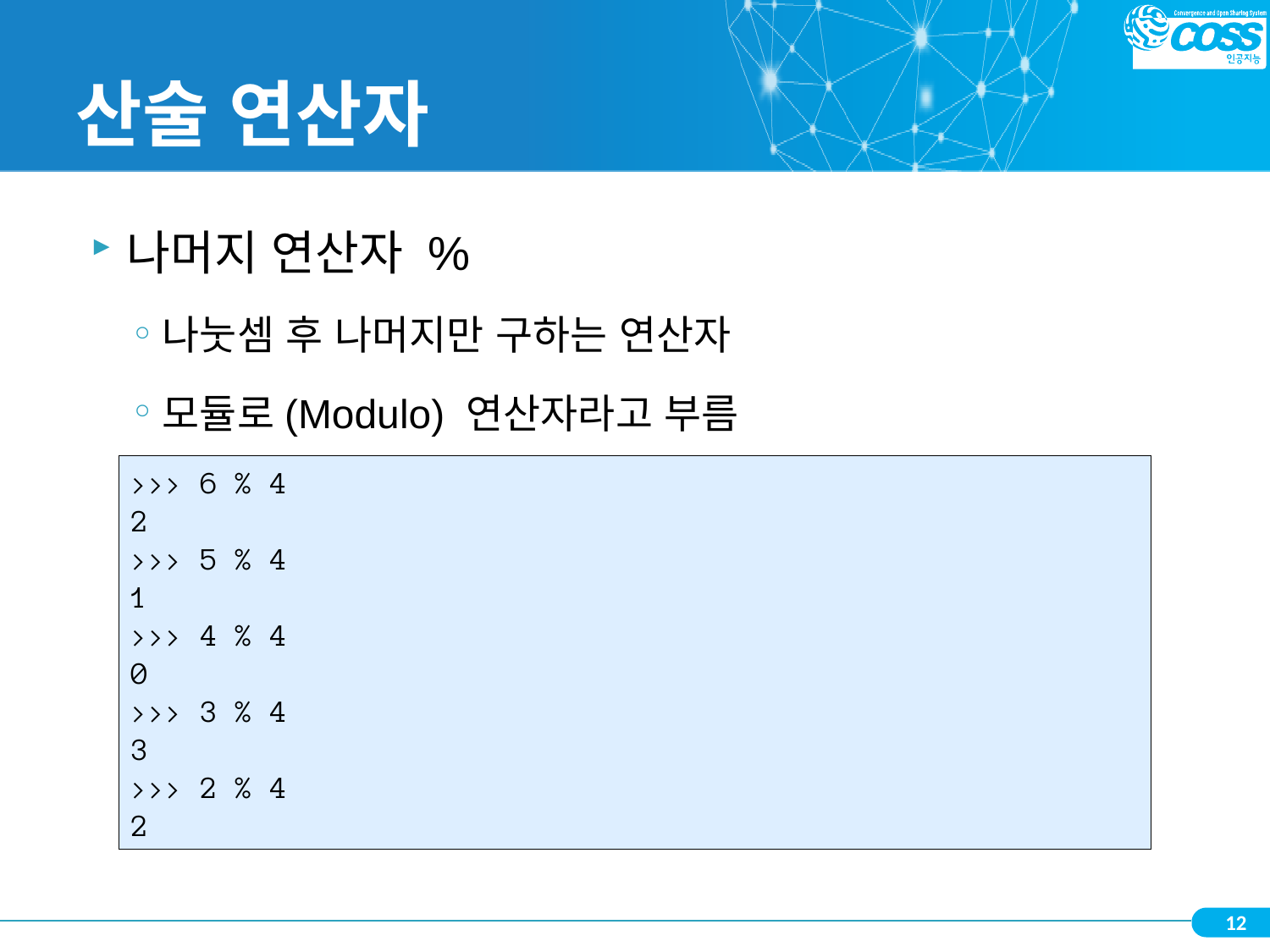

# 산술 연산자
나머지 연산자 %
나눗셈 후 나머지만 구하는 연산자
모듈로(Modulo) 연산자라고 부름

>>> 6 % 4
2
>>> 5 % 4
1
>>> 4 % 4
0
>>> 3 % 4
3
>>> 2 % 4
2